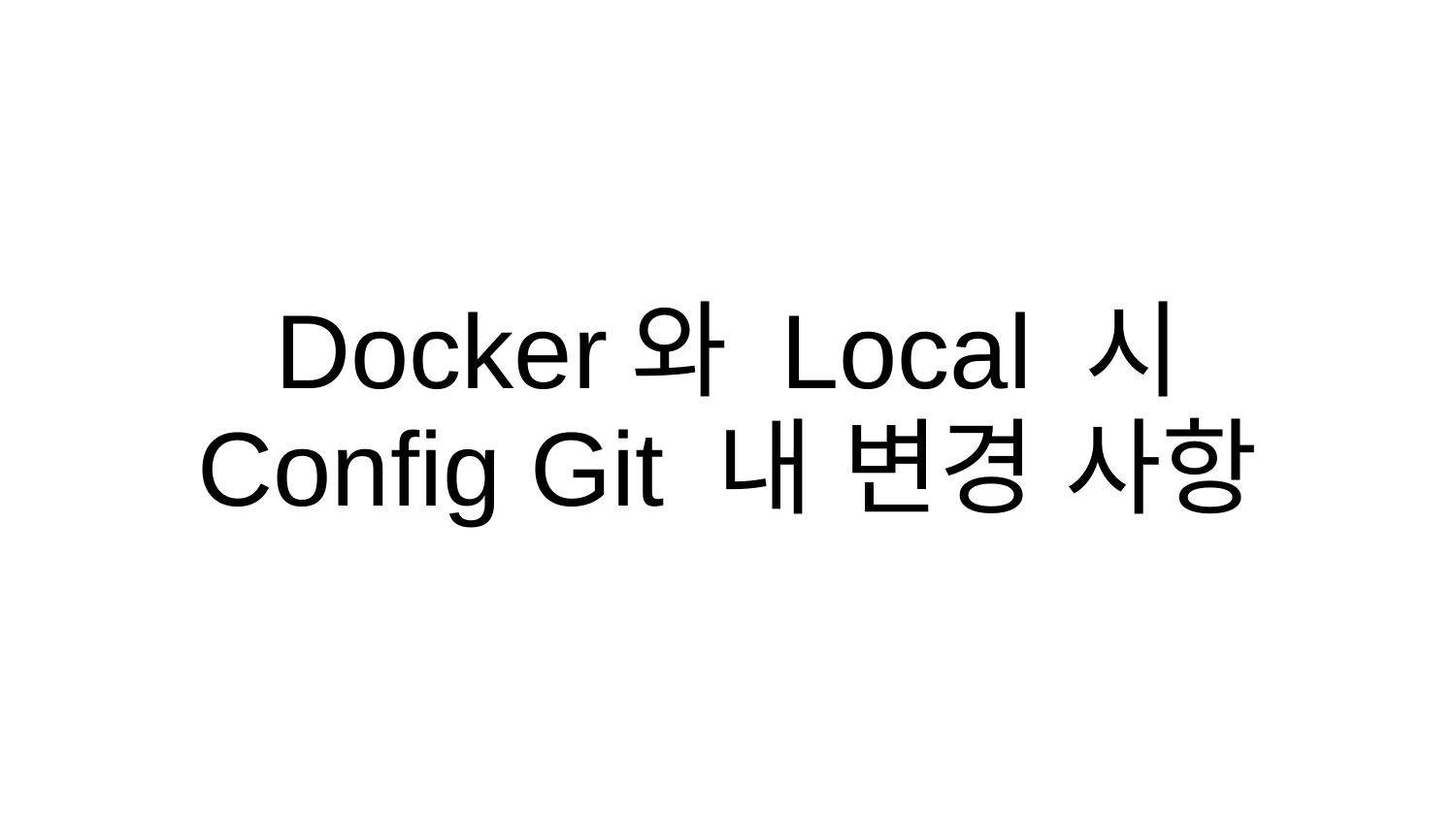

# Docker와 Local 시
Config Git 내 변경 사항